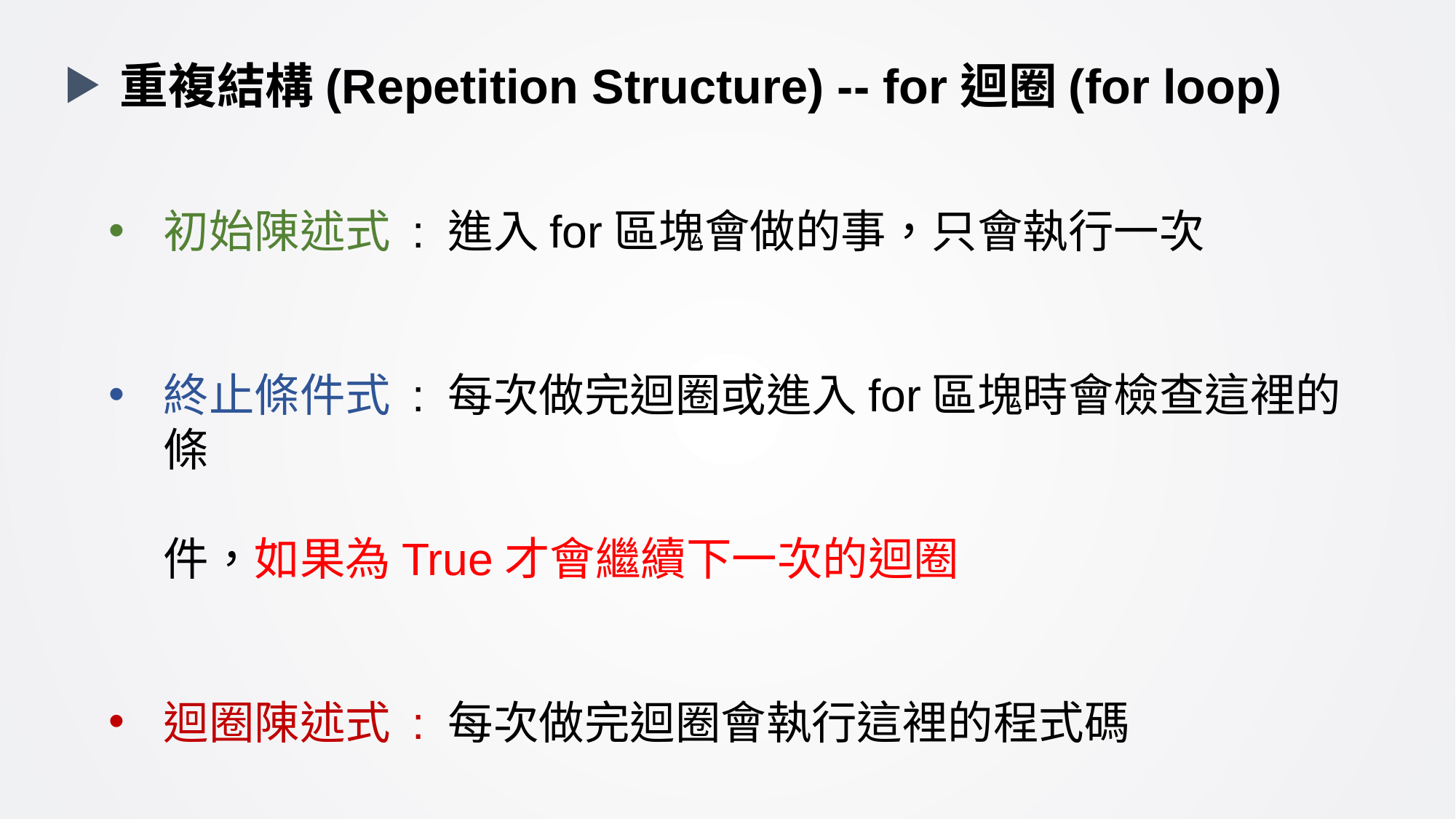

重複結構(Repetition Structure) -- for迴圈(for loop)

初始陳述式 : 進入for區塊會做的事，只會執行一次

終止條件式 : 每次做完迴圈或進入for區塊時會檢查這裡的條

件，如果為True才會繼續下一次的迴圈

迴圈陳述式 : 每次做完迴圈會執行這裡的程式碼